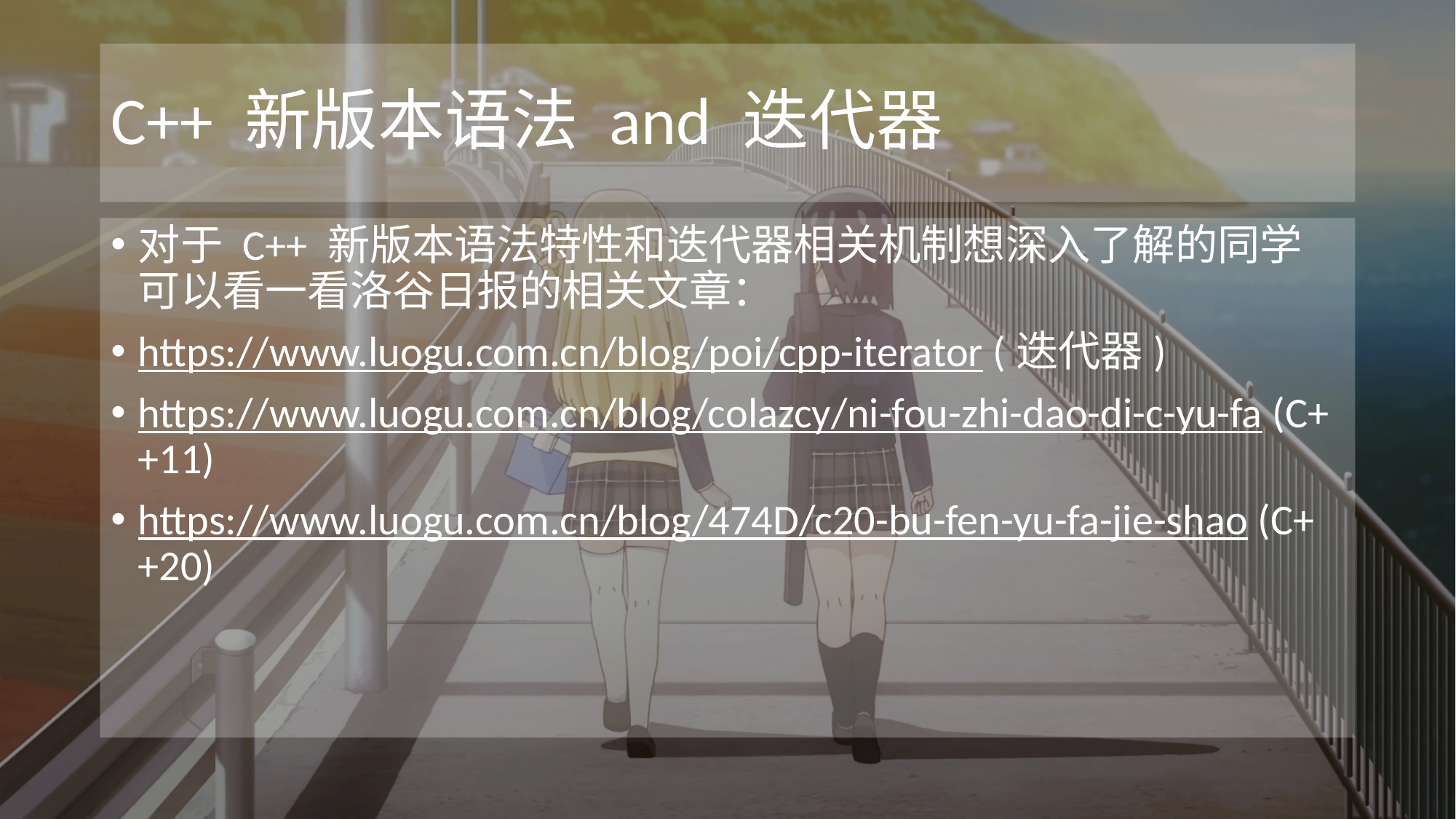

# C++ 新版本语法 and 迭代器
对于 C++ 新版本语法特性和迭代器相关机制想深入了解的同学可以看一看洛谷日报的相关文章：
https://www.luogu.com.cn/blog/poi/cpp-iterator (迭代器)
https://www.luogu.com.cn/blog/colazcy/ni-fou-zhi-dao-di-c-yu-fa (C++11)
https://www.luogu.com.cn/blog/474D/c20-bu-fen-yu-fa-jie-shao (C++20)